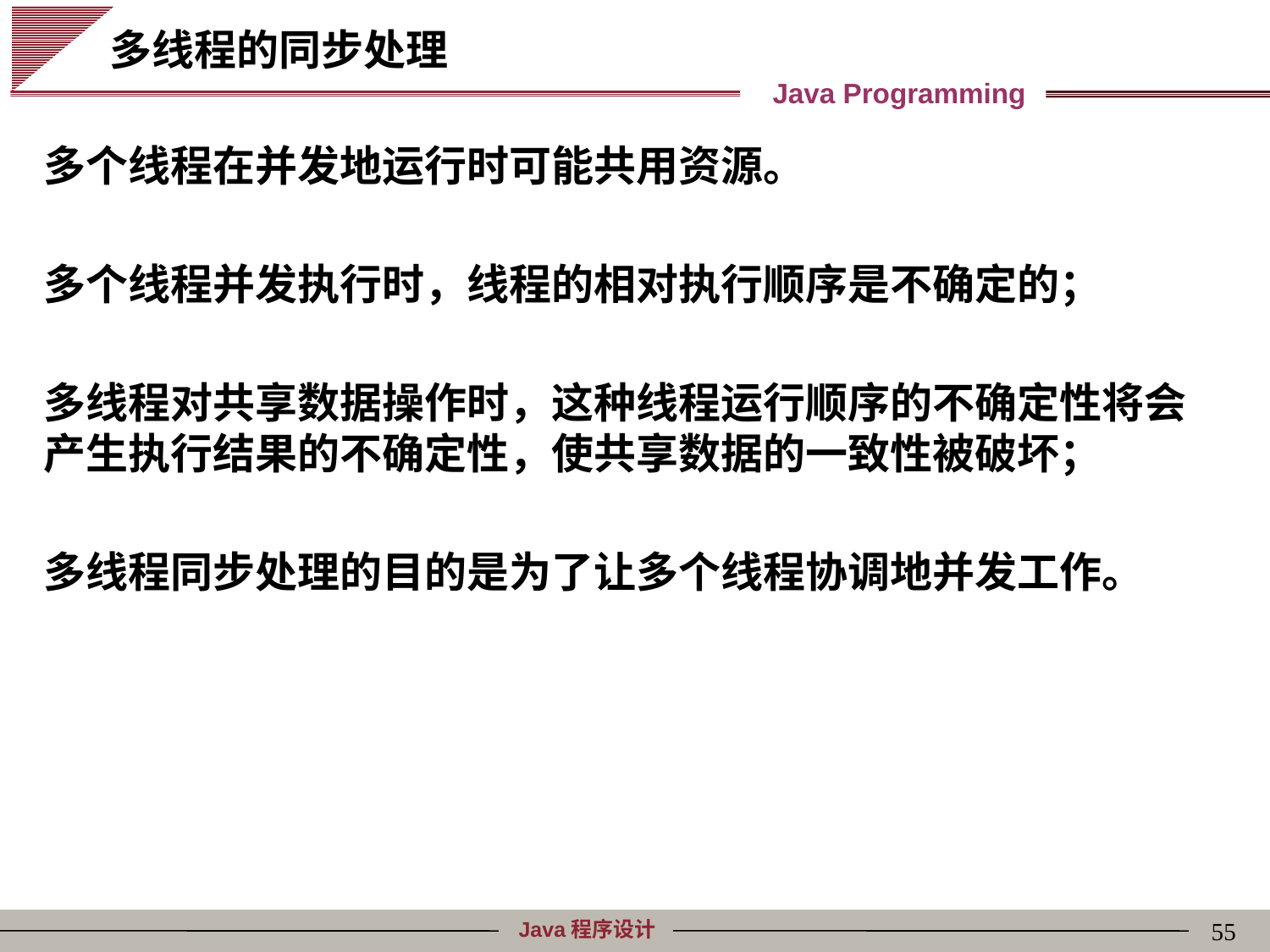

# 多线程的同步处理
多个线程在并发地运行时可能共用资源。

多个线程并发执行时，线程的相对执行顺序是不确定的；

多线程对共享数据操作时，这种线程运行顺序的不确定性将会产生执行结果的不确定性，使共享数据的一致性被破坏；

多线程同步处理的目的是为了让多个线程协调地并发工作。